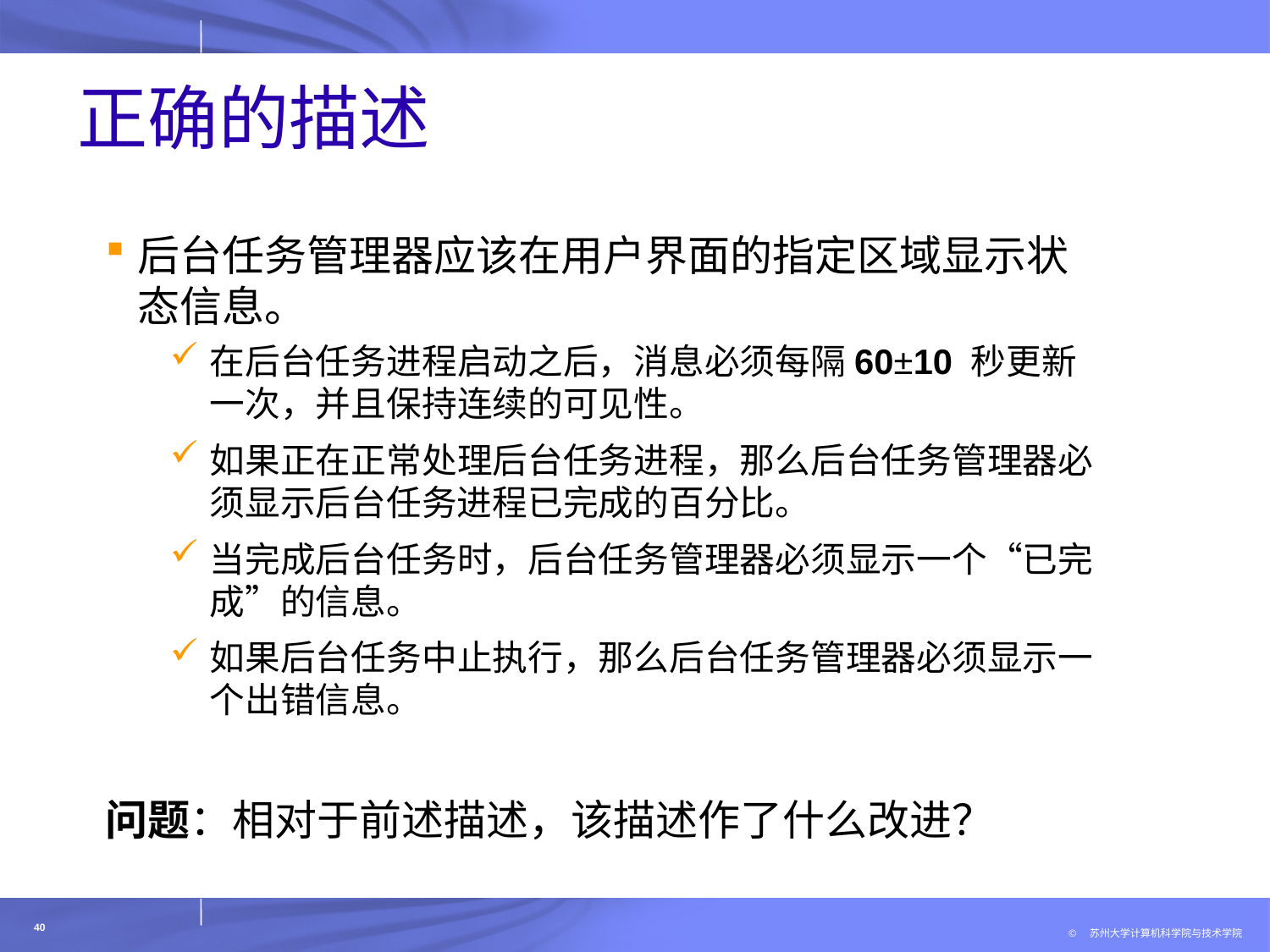

# 正确的描述
后台任务管理器应该在用户界面的指定区域显示状态信息。
在后台任务进程启动之后，消息必须每隔60±10 秒更新一次，并且保持连续的可见性。
如果正在正常处理后台任务进程，那么后台任务管理器必须显示后台任务进程已完成的百分比。
当完成后台任务时，后台任务管理器必须显示一个“已完成”的信息。
如果后台任务中止执行，那么后台任务管理器必须显示一个出错信息。

问题：相对于前述描述，该描述作了什么改进？
40